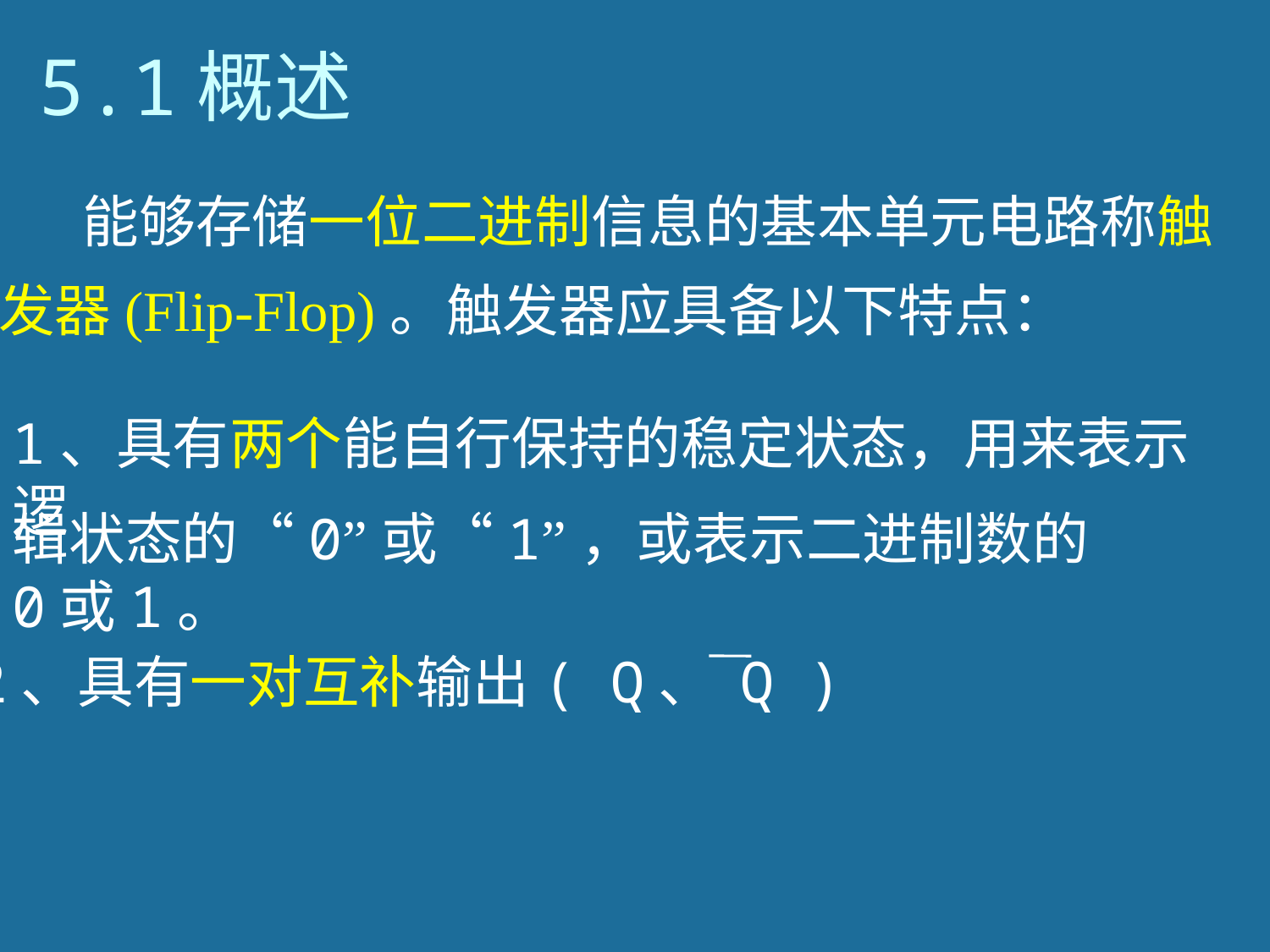

# 5.1概述

   能够存储一位二进制信息的基本单元电路称触
发器(Flip-Flop)。触发器应具备以下特点：
1、具有两个能自行保持的稳定状态，用来表示逻
辑状态的“0”或“1”，或表示二进制数的0或1。
2、具有一对互补输出( Q、 Q )

3